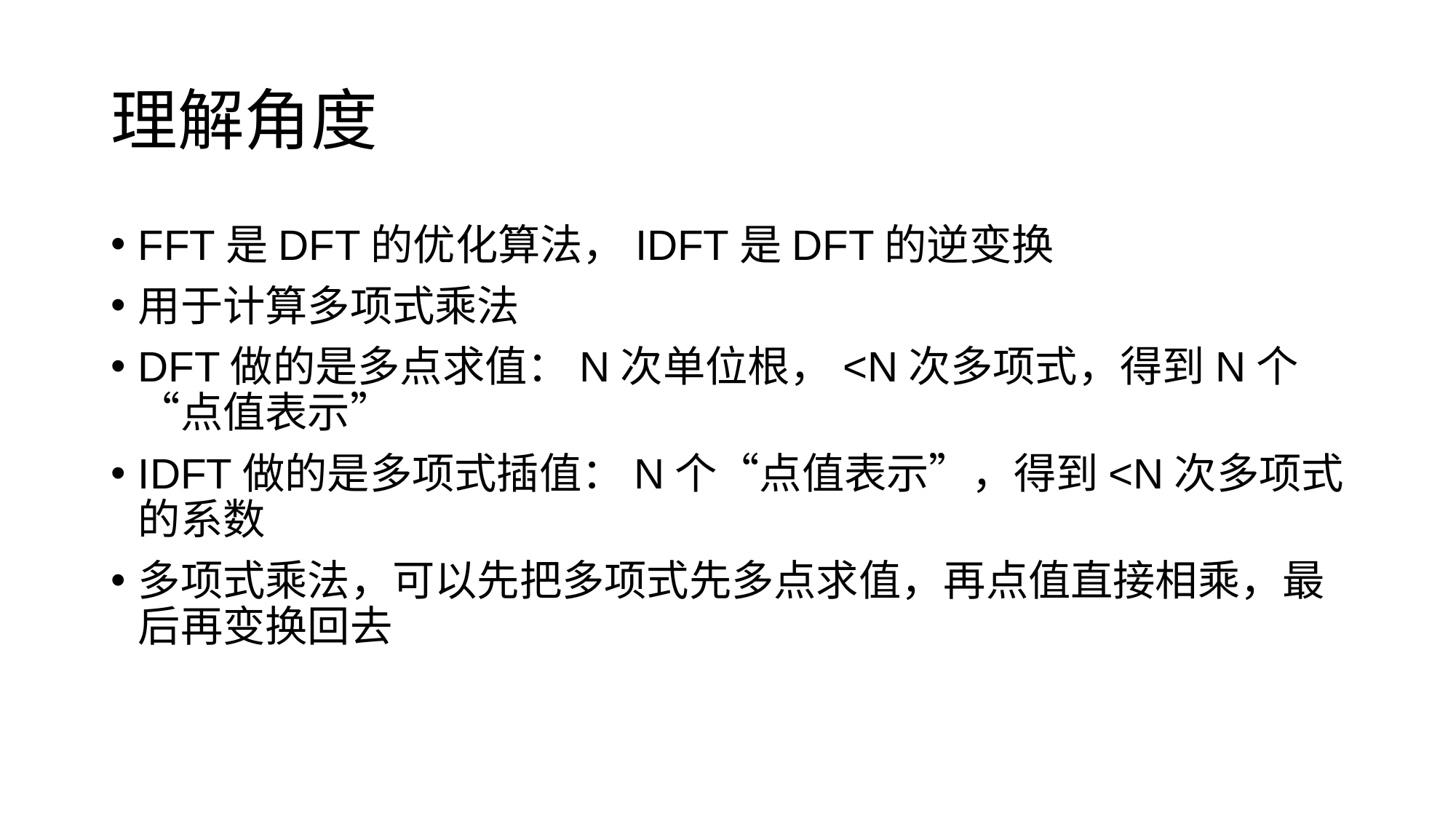

# 理解角度
FFT是DFT的优化算法，IDFT是DFT的逆变换
用于计算多项式乘法
DFT做的是多点求值：N次单位根，<N次多项式，得到N个“点值表示”
IDFT做的是多项式插值：N个“点值表示”，得到<N次多项式的系数
多项式乘法，可以先把多项式先多点求值，再点值直接相乘，最后再变换回去